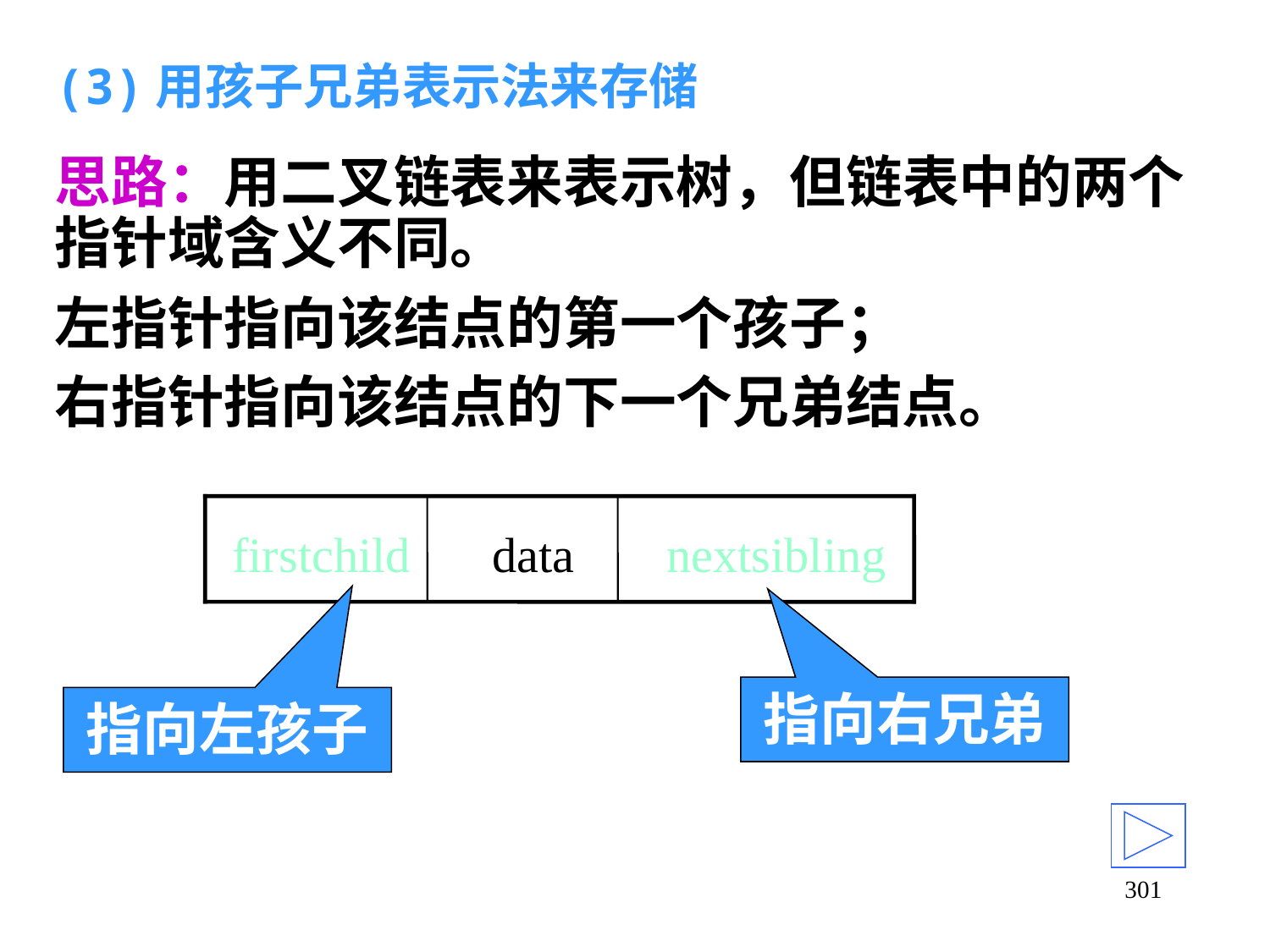

# (3)用孩子兄弟表示法来存储
思路：用二叉链表来表示树，但链表中的两个指针域含义不同。
左指针指向该结点的第一个孩子；
右指针指向该结点的下一个兄弟结点。

firstchild
data
nextsibling

指向右兄弟
指向左孩子

301